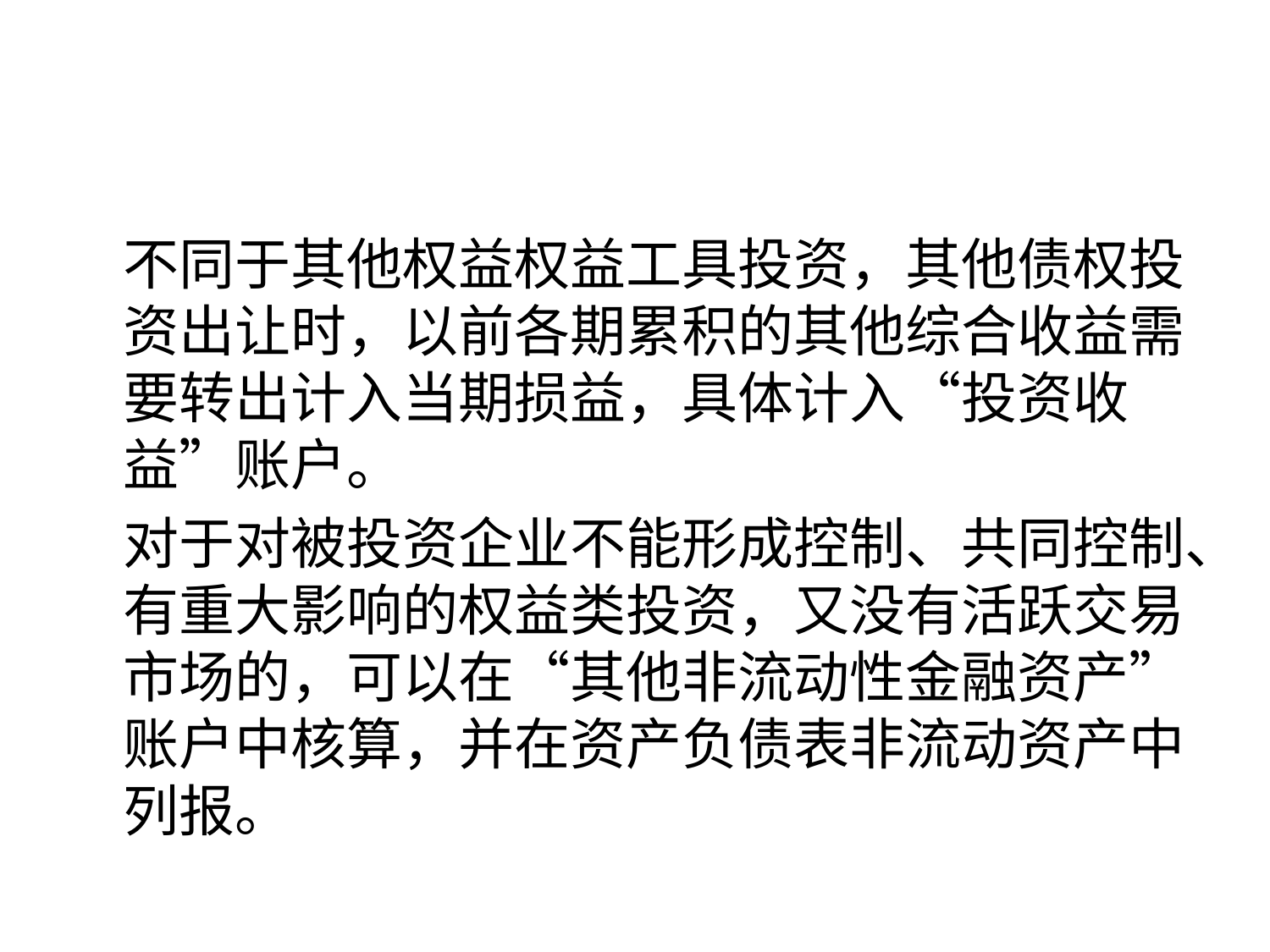

#
	不同于其他权益权益工具投资，其他债权投资出让时，以前各期累积的其他综合收益需要转出计入当期损益，具体计入“投资收益”账户。
	对于对被投资企业不能形成控制、共同控制、有重大影响的权益类投资，又没有活跃交易市场的，可以在“其他非流动性金融资产”账户中核算，并在资产负债表非流动资产中列报。